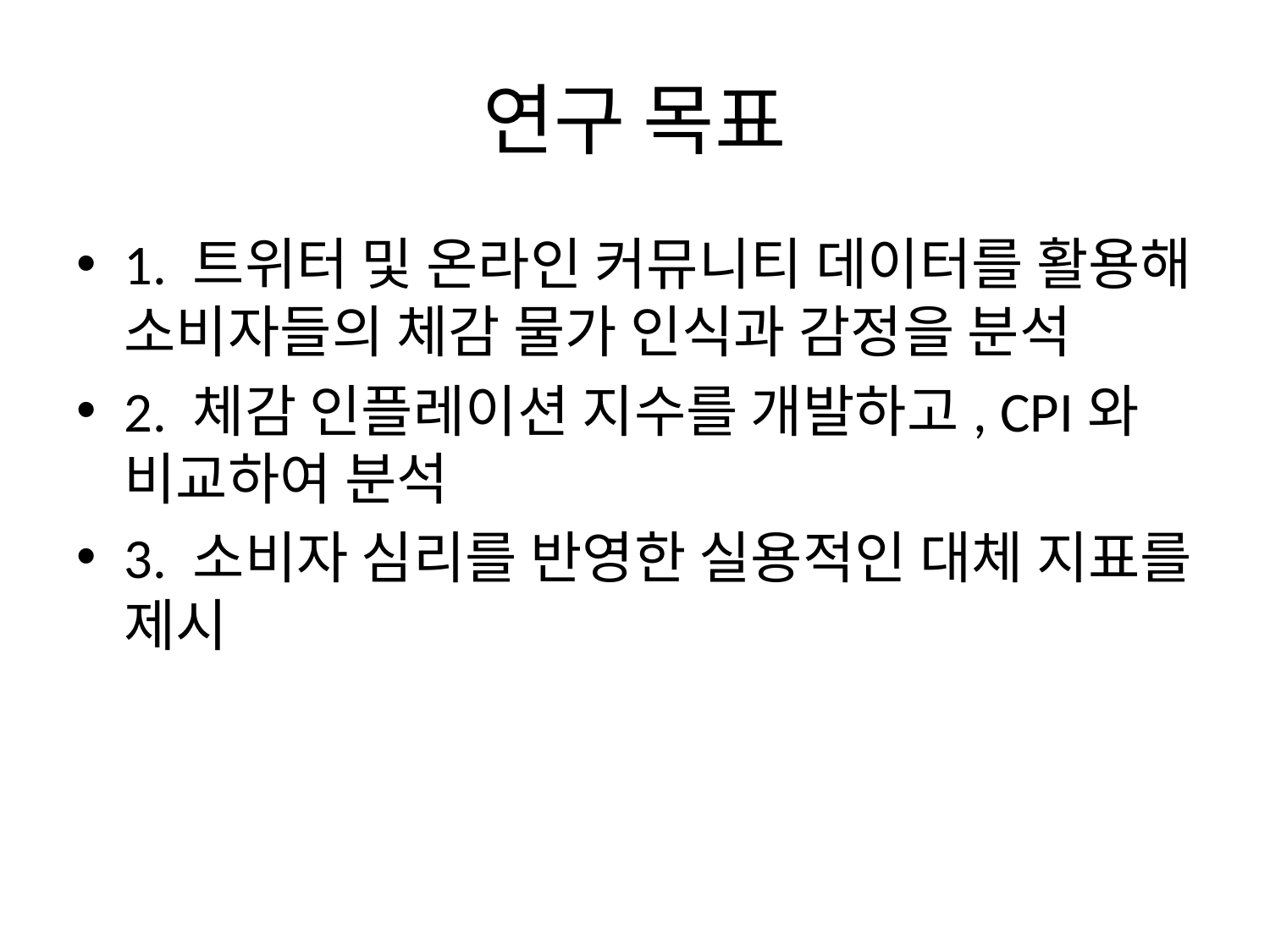

# 연구 목표
1. 트위터 및 온라인 커뮤니티 데이터를 활용해 소비자들의 체감 물가 인식과 감정을 분석
2. 체감 인플레이션 지수를 개발하고, CPI와 비교하여 분석
3. 소비자 심리를 반영한 실용적인 대체 지표를 제시